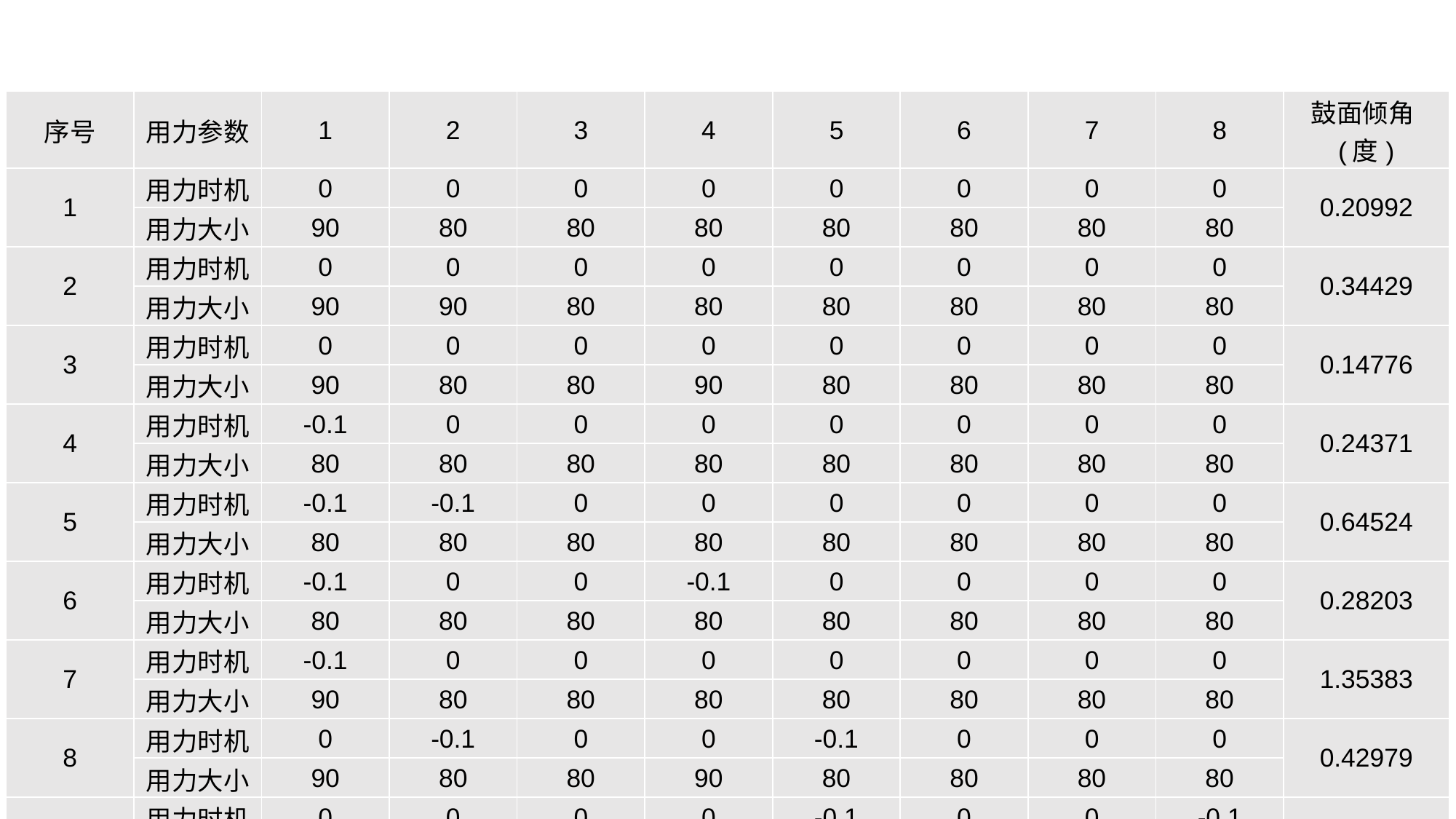

| 序号 | 用力参数 | 1 | 2 | 3 | 4 | 5 | 6 | 7 | 8 | 鼓面倾角(度) |
| --- | --- | --- | --- | --- | --- | --- | --- | --- | --- | --- |
| 1 | 用力时机 | 0 | 0 | 0 | 0 | 0 | 0 | 0 | 0 | 0.20992 |
|  | 用力大小 | 90 | 80 | 80 | 80 | 80 | 80 | 80 | 80 |  |
| 2 | 用力时机 | 0 | 0 | 0 | 0 | 0 | 0 | 0 | 0 | 0.34429 |
|  | 用力大小 | 90 | 90 | 80 | 80 | 80 | 80 | 80 | 80 |  |
| 3 | 用力时机 | 0 | 0 | 0 | 0 | 0 | 0 | 0 | 0 | 0.14776 |
|  | 用力大小 | 90 | 80 | 80 | 90 | 80 | 80 | 80 | 80 |  |
| 4 | 用力时机 | -0.1 | 0 | 0 | 0 | 0 | 0 | 0 | 0 | 0.24371 |
|  | 用力大小 | 80 | 80 | 80 | 80 | 80 | 80 | 80 | 80 |  |
| 5 | 用力时机 | -0.1 | -0.1 | 0 | 0 | 0 | 0 | 0 | 0 | 0.64524 |
|  | 用力大小 | 80 | 80 | 80 | 80 | 80 | 80 | 80 | 80 |  |
| 6 | 用力时机 | -0.1 | 0 | 0 | -0.1 | 0 | 0 | 0 | 0 | 0.28203 |
|  | 用力大小 | 80 | 80 | 80 | 80 | 80 | 80 | 80 | 80 |  |
| 7 | 用力时机 | -0.1 | 0 | 0 | 0 | 0 | 0 | 0 | 0 | 1.35383 |
|  | 用力大小 | 90 | 80 | 80 | 80 | 80 | 80 | 80 | 80 |  |
| 8 | 用力时机 | 0 | -0.1 | 0 | 0 | -0.1 | 0 | 0 | 0 | 0.42979 |
|  | 用力大小 | 90 | 80 | 80 | 90 | 80 | 80 | 80 | 80 |  |
| 9 | 用力时机 | 0 | 0 | 0 | 0 | -0.1 | 0 | 0 | -0.1 | 0.13472 |
|  | 用力大小 | 90 | 80 | 80 | 90 | 80 | 80 | 80 | 80 |  |